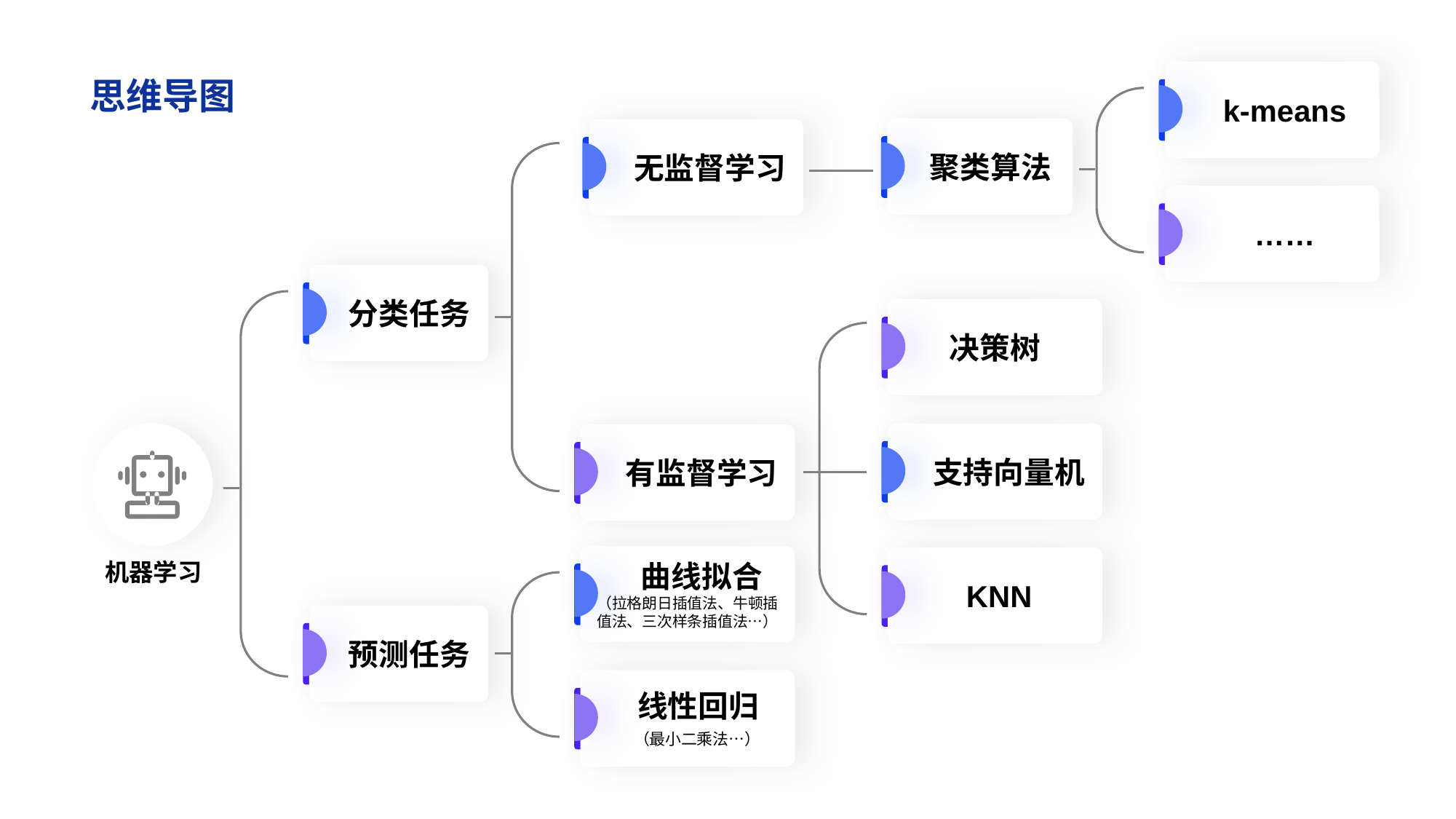

# 思维导图
   k-means

  聚类算法

   无监督学习

   ……

  分类任务

决策树

Text here
机器学习
   支持向量机

   有监督学习

   曲线拟合
（拉格朗日插值法、牛顿插值法、三次样条插值法…）

 KNN

  预测任务

  线性回归
   （最小二乘法…）